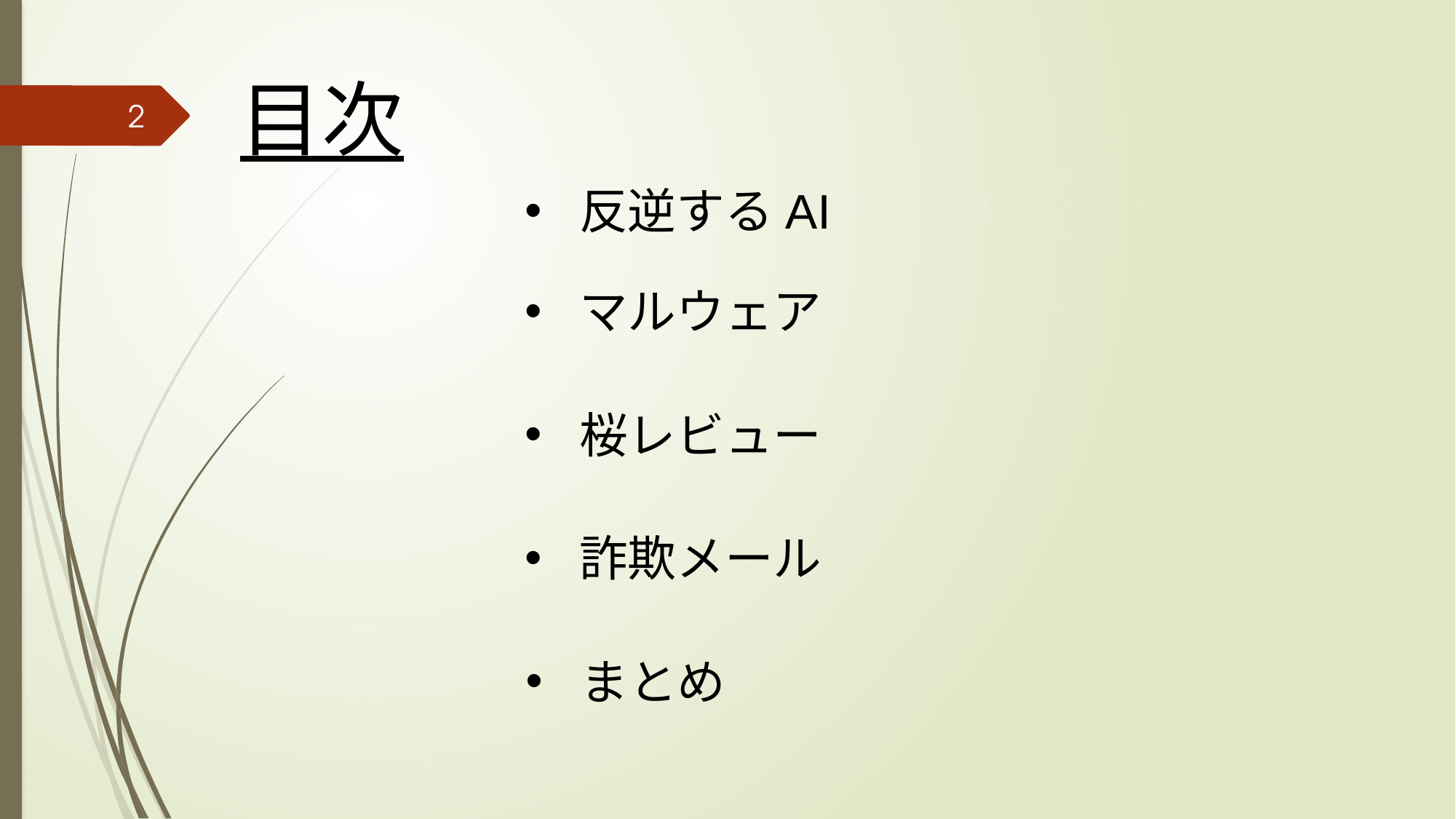

目次
2
反逆するAI
マルウェア
桜レビュー
詐欺メール
まとめ